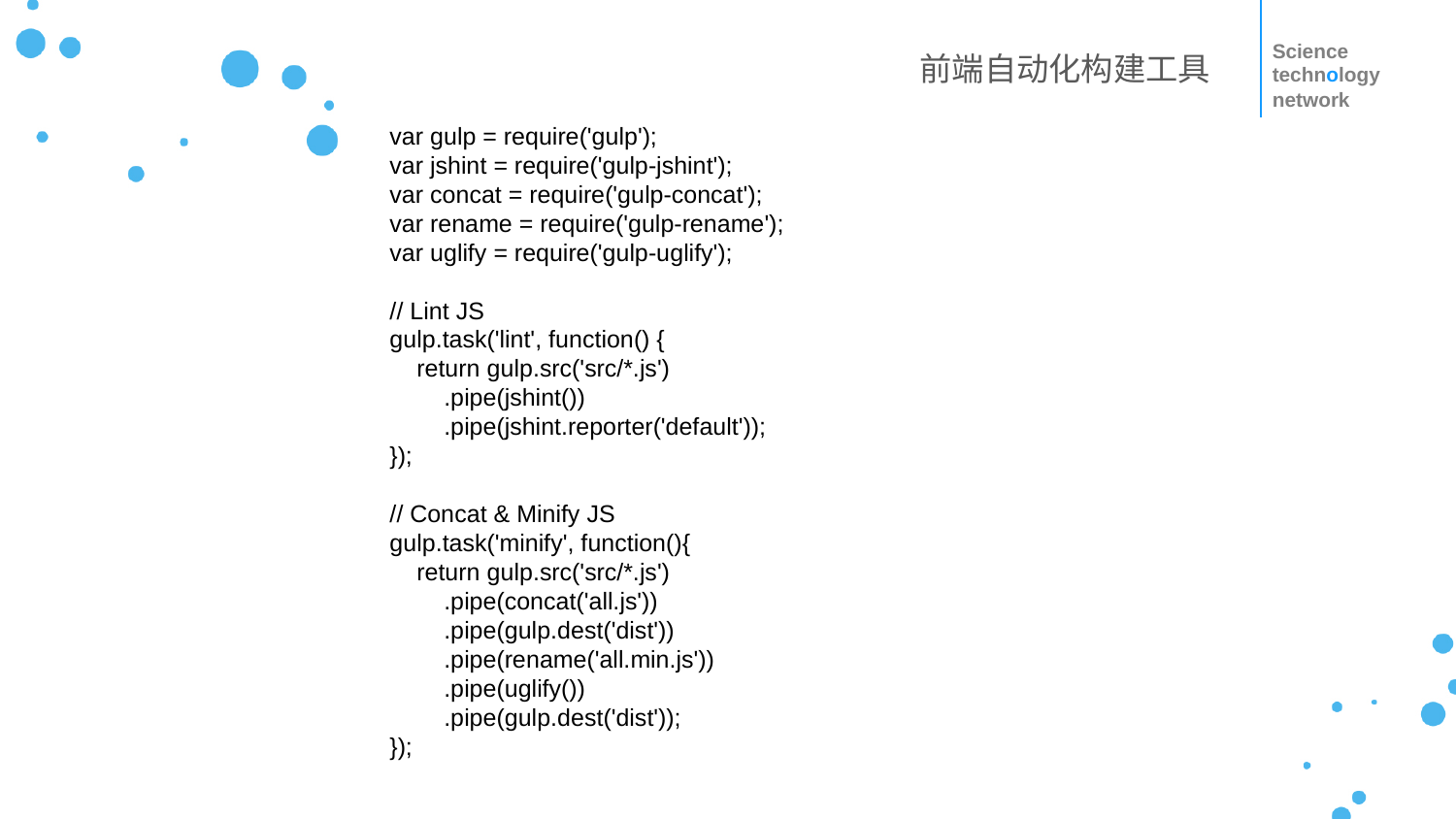

Science
technology
network
前端自动化构建工具
var gulp = require('gulp');
var jshint = require('gulp-jshint');
var concat = require('gulp-concat');
var rename = require('gulp-rename');
var uglify = require('gulp-uglify');

// Lint JS
gulp.task('lint', function() {
    return gulp.src('src/*.js')
        .pipe(jshint())
        .pipe(jshint.reporter('default'));
});

// Concat & Minify JS
gulp.task('minify', function(){
    return gulp.src('src/*.js')
        .pipe(concat('all.js'))
        .pipe(gulp.dest('dist'))
        .pipe(rename('all.min.js'))
        .pipe(uglify())
        .pipe(gulp.dest('dist'));
});